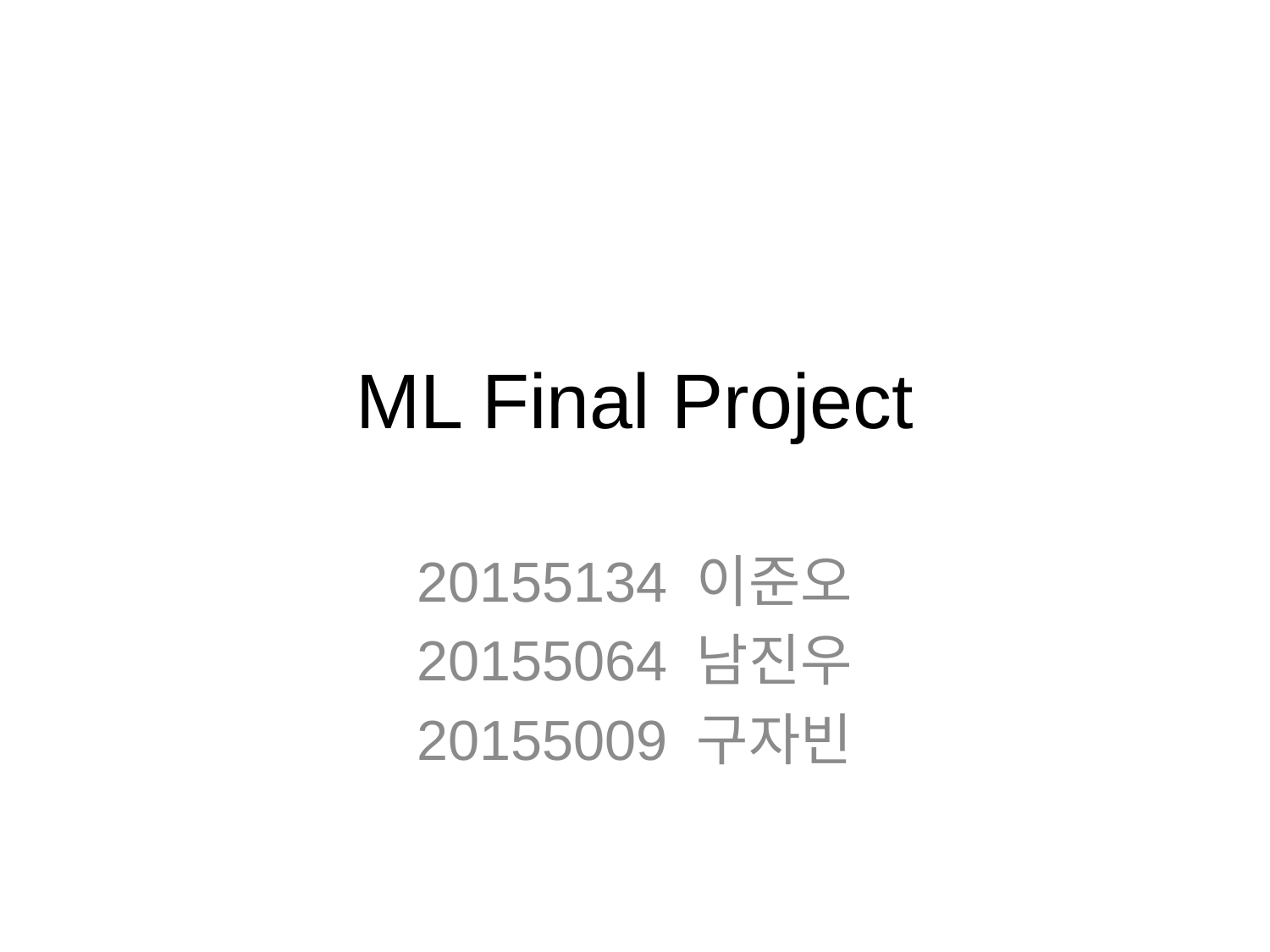

# ML Final Project
20155134 이준오
20155064 남진우
20155009 구자빈